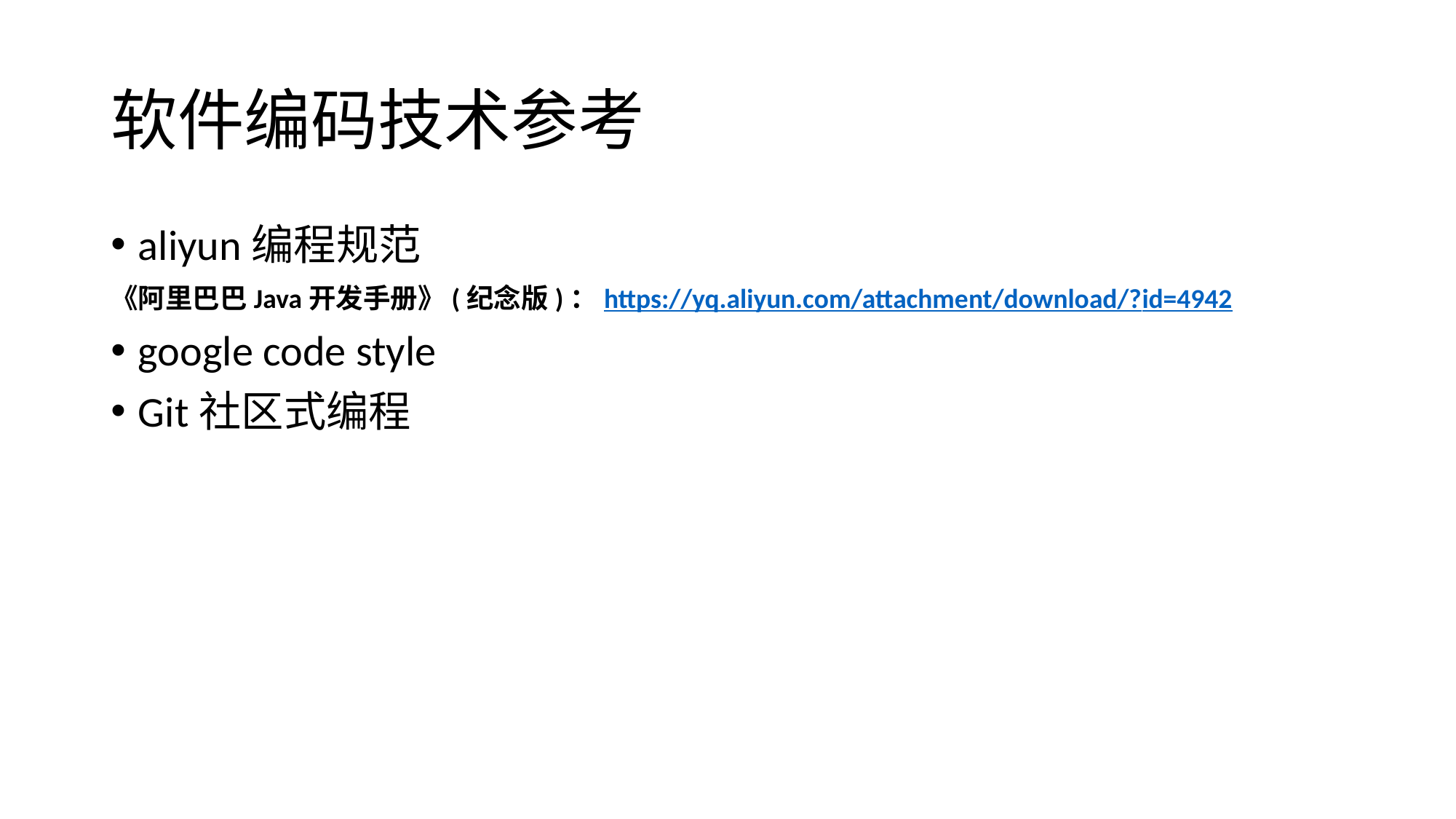

# 软件编码技术参考
aliyun编程规范
《阿里巴巴Java开发手册》(纪念版)：https://yq.aliyun.com/attachment/download/?id=4942
google code style
Git社区式编程